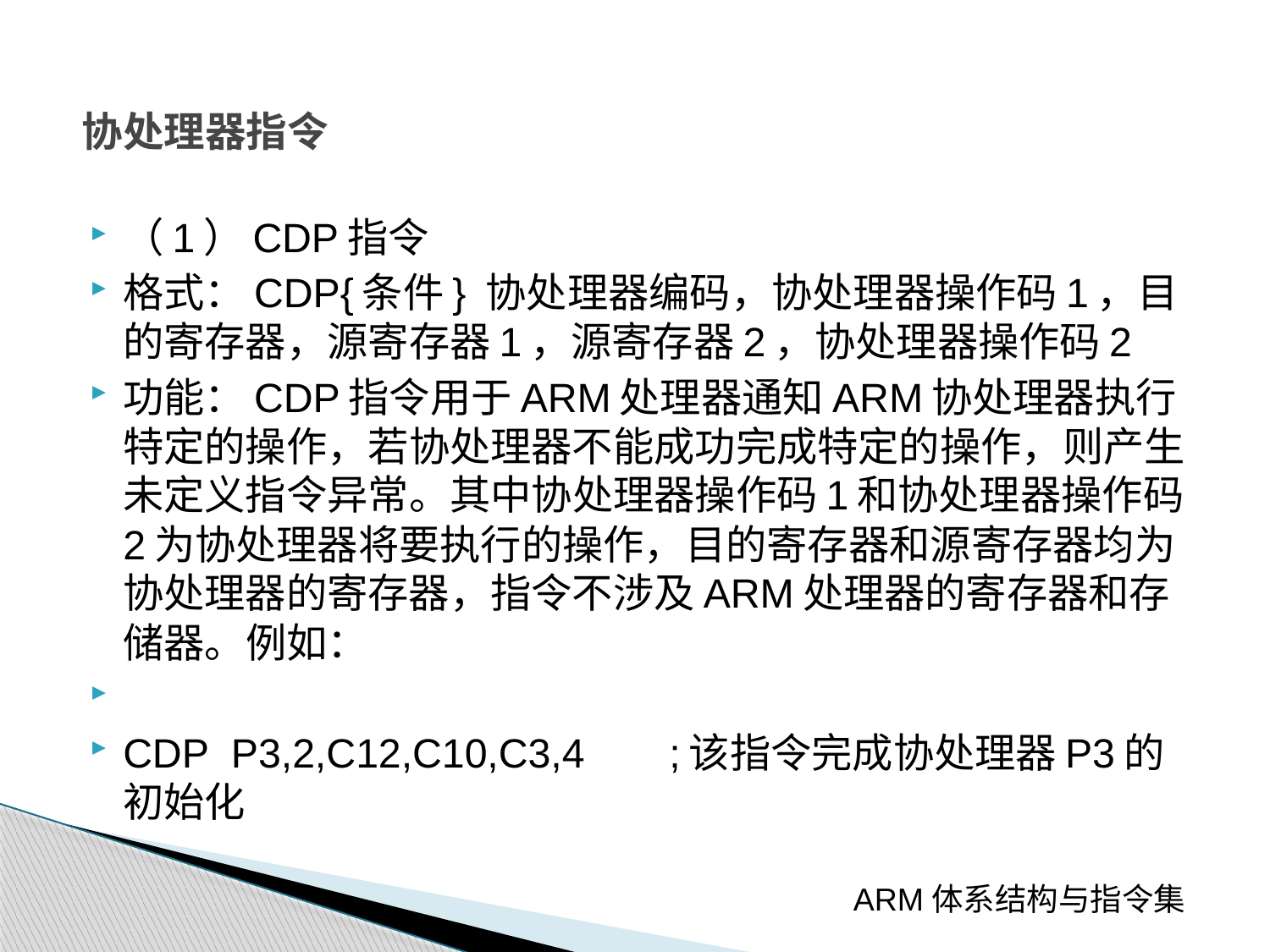

# 协处理器指令
（1）CDP指令
格式：CDP{条件} 协处理器编码，协处理器操作码1，目的寄存器，源寄存器1，源寄存器2，协处理器操作码2
功能：CDP指令用于ARM处理器通知ARM协处理器执行特定的操作，若协处理器不能成功完成特定的操作，则产生未定义指令异常。其中协处理器操作码1和协处理器操作码2为协处理器将要执行的操作，目的寄存器和源寄存器均为协处理器的寄存器，指令不涉及ARM处理器的寄存器和存储器。例如：

CDP  P3,2,C12,C10,C3,4     	;该指令完成协处理器P3的初始化

            ARM体系结构与指令集